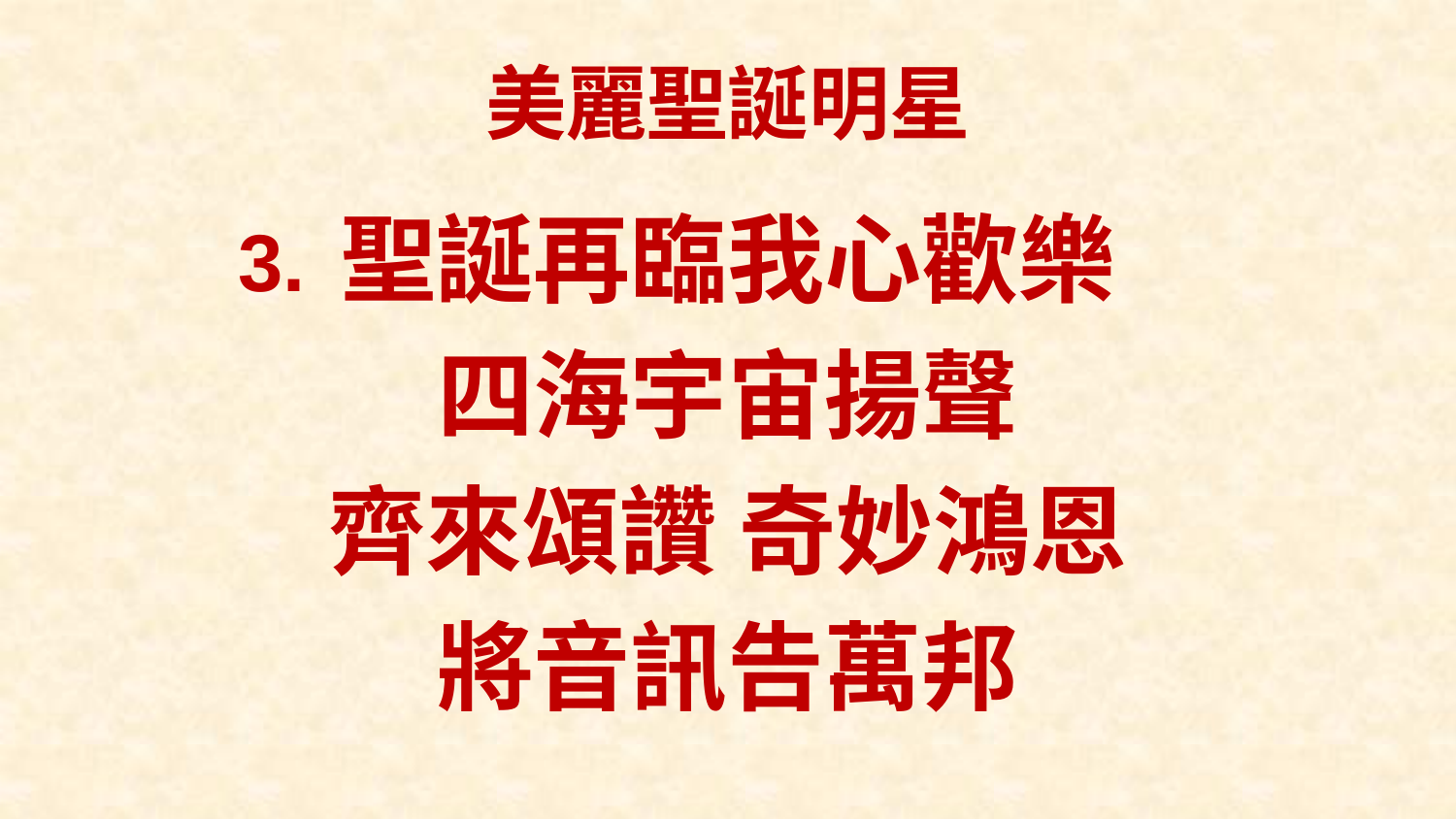

# 美麗聖誕明星
聖誕再臨我心歡樂
四海宇宙揚聲
齊來頌讚 奇妙鴻恩
將音訊告萬邦
3.